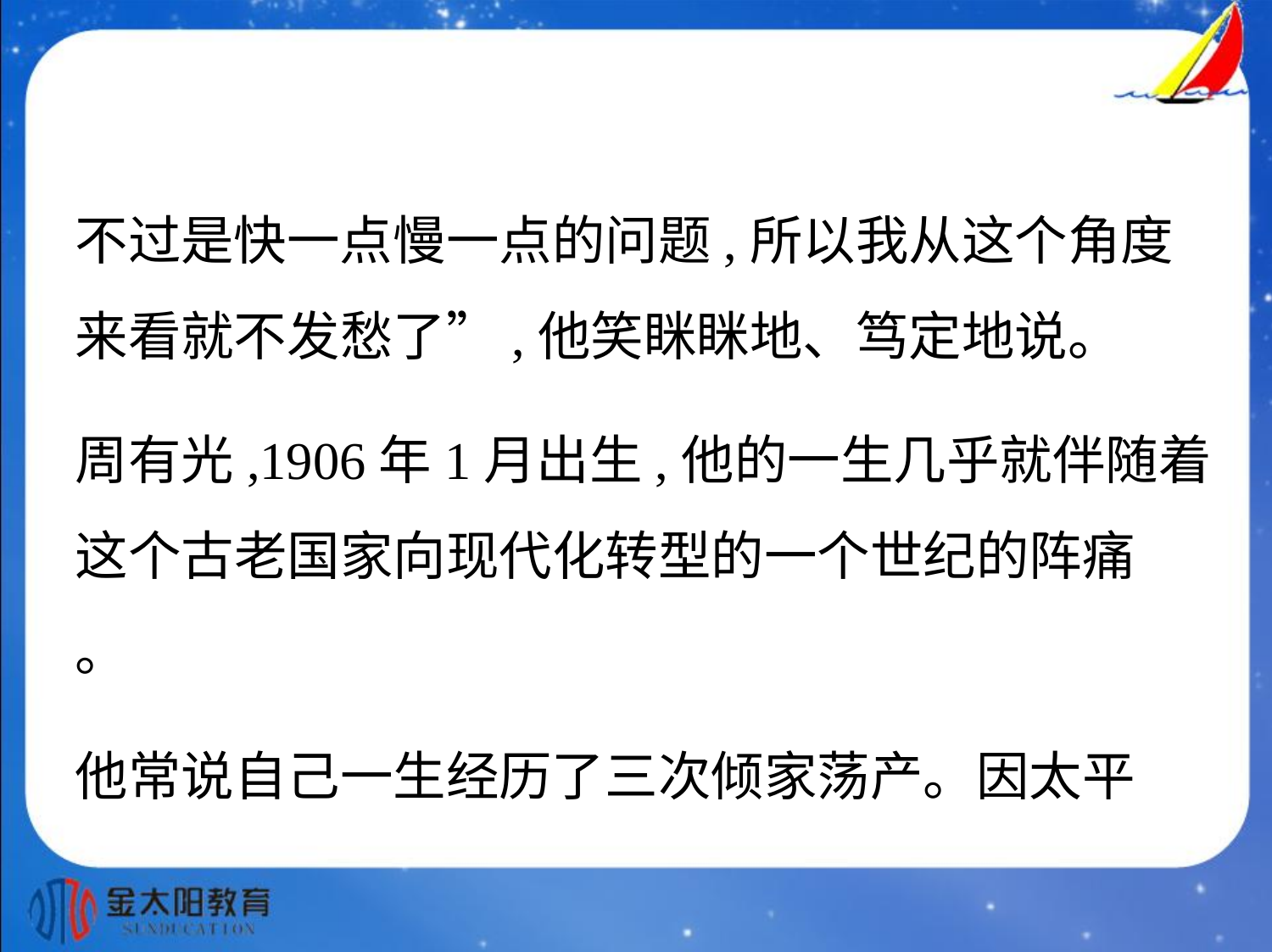

不过是快一点慢一点的问题,所以我从这个角度
来看就不发愁了”,他笑眯眯地、笃定地说。
周有光,1906年1月出生,他的一生几乎就伴随着
这个古老国家向现代化转型的一个世纪的阵痛
。
他常说自己一生经历了三次倾家荡产。因太平